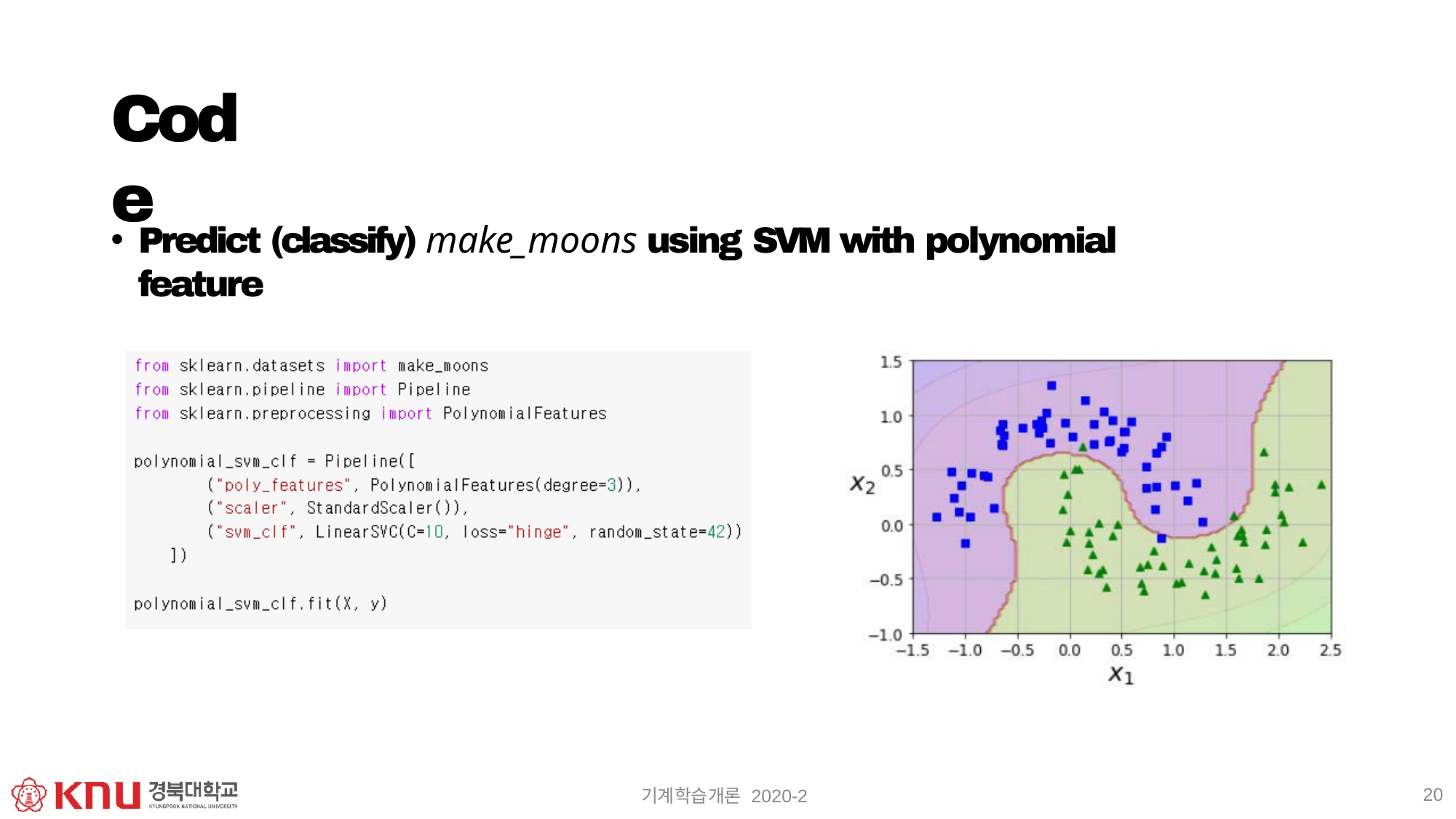

# Code
Predict (classify) make_moons using SVM with polynomial feature

20
기계학습개론 2020-2